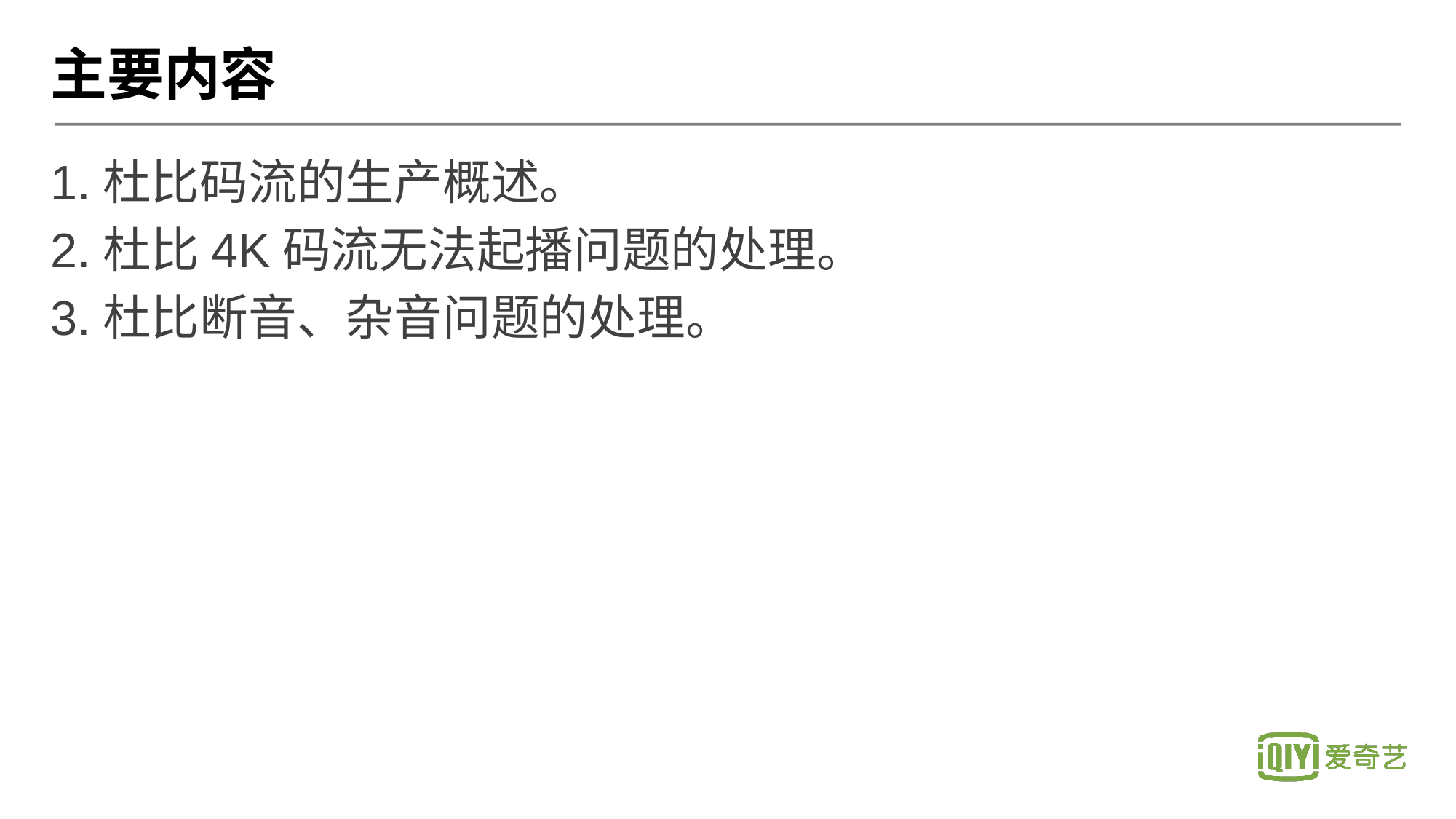

# 主要内容
1.杜比码流的生产概述。
2.杜比4K码流无法起播问题的处理。
3.杜比断音、杂音问题的处理。